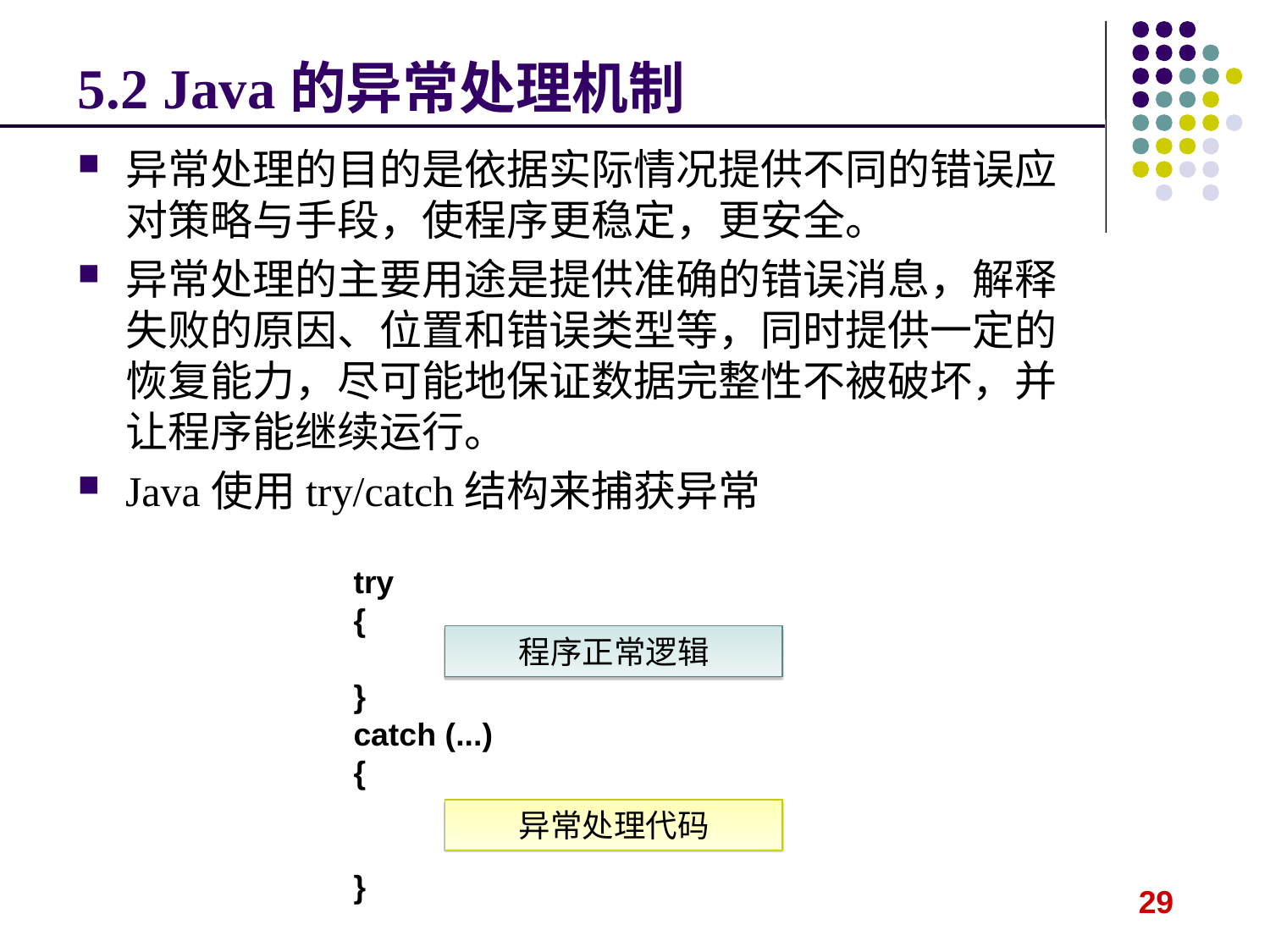

5.2 Java的异常处理机制
异常处理的目的是依据实际情况提供不同的错误应对策略与手段，使程序更稳定，更安全。
异常处理的主要用途是提供准确的错误消息，解释失败的原因、位置和错误类型等，同时提供一定的恢复能力，尽可能地保证数据完整性不被破坏，并让程序能继续运行。
Java使用try/catch结构来捕获异常
try
{

}
catch (...)
{

}
程序正常逻辑
异常处理代码